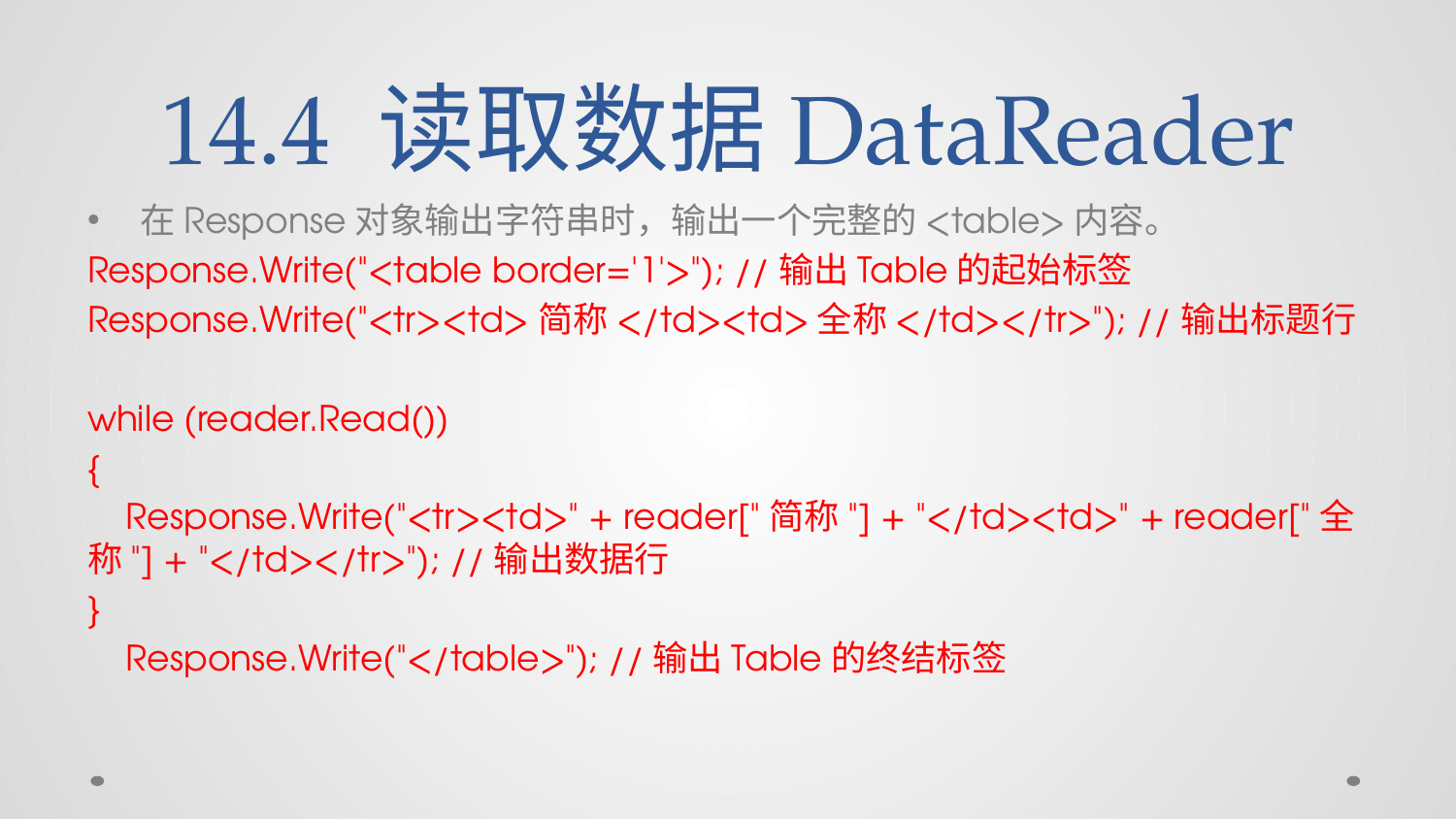

# 14.4 读取数据DataReader
在Response对象输出字符串时，输出一个完整的<table>内容。
Response.Write("<table border='1'>"); //输出Table的起始标签
Response.Write("<tr><td>简称</td><td>全称</td></tr>"); //输出标题行

while (reader.Read())
{
    Response.Write("<tr><td>" + reader["简称"] + "</td><td>" + reader["全称"] + "</td></tr>"); //输出数据行
}
    Response.Write("</table>"); //输出Table的终结标签